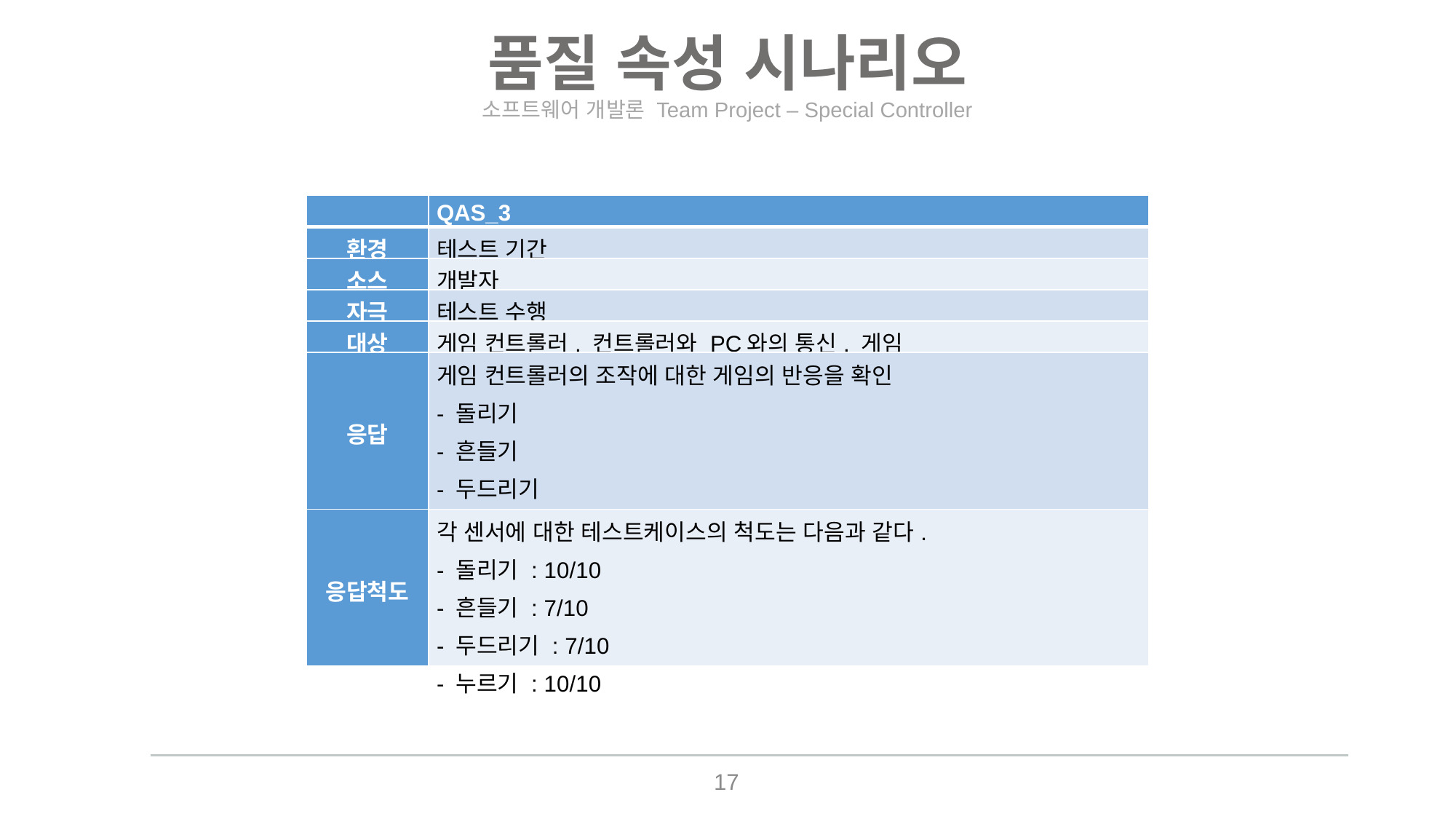

품질 속성 시나리오
소프트웨어 개발론 Team Project – Special Controller
|  | QAS\_3 |
| --- | --- |
| 환경 | 테스트 기간 |
| 소스 | 개발자 |
| 자극 | 테스트 수행 |
| 대상 | 게임 컨트롤러, 컨트롤러와 PC와의 통신, 게임 |
| 응답 | 게임 컨트롤러의 조작에 대한 게임의 반응을 확인 - 돌리기 - 흔들기 - 두드리기 - 누르기 |
| 응답척도 | 각 센서에 대한 테스트케이스의 척도는 다음과 같다. - 돌리기 : 10/10 - 흔들기 : 7/10 - 두드리기 : 7/10 - 누르기 : 10/10 |
17